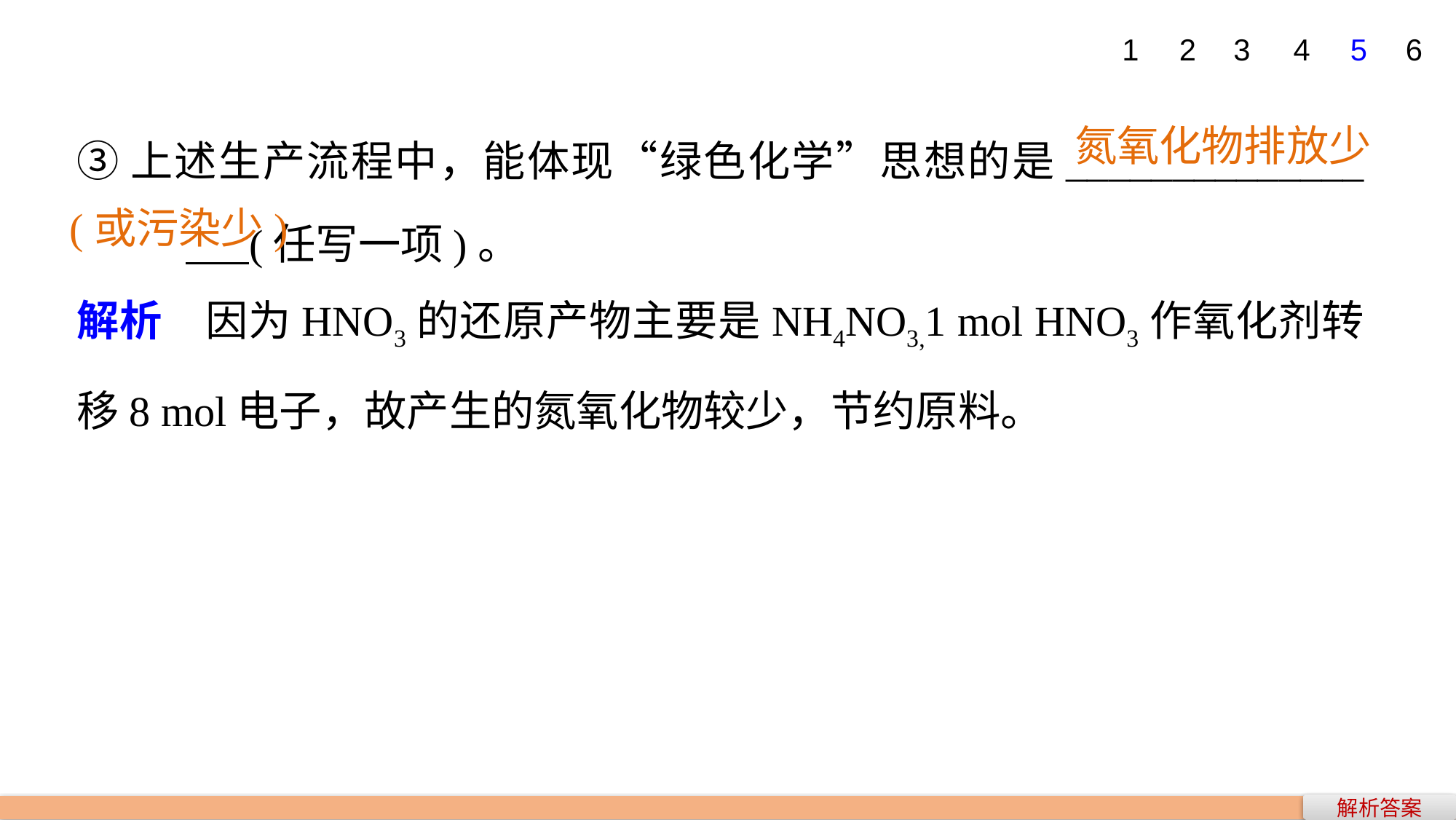

1
2
3
4
5
6
③上述生产流程中，能体现“绿色化学”思想的是______________ 	      (任写一项)。
解析　因为HNO3的还原产物主要是NH4NO3,1 mol HNO3作氧化剂转移8 mol电子，故产生的氮氧化物较少，节约原料。
氮氧化物排放少
(或污染少)
解析答案